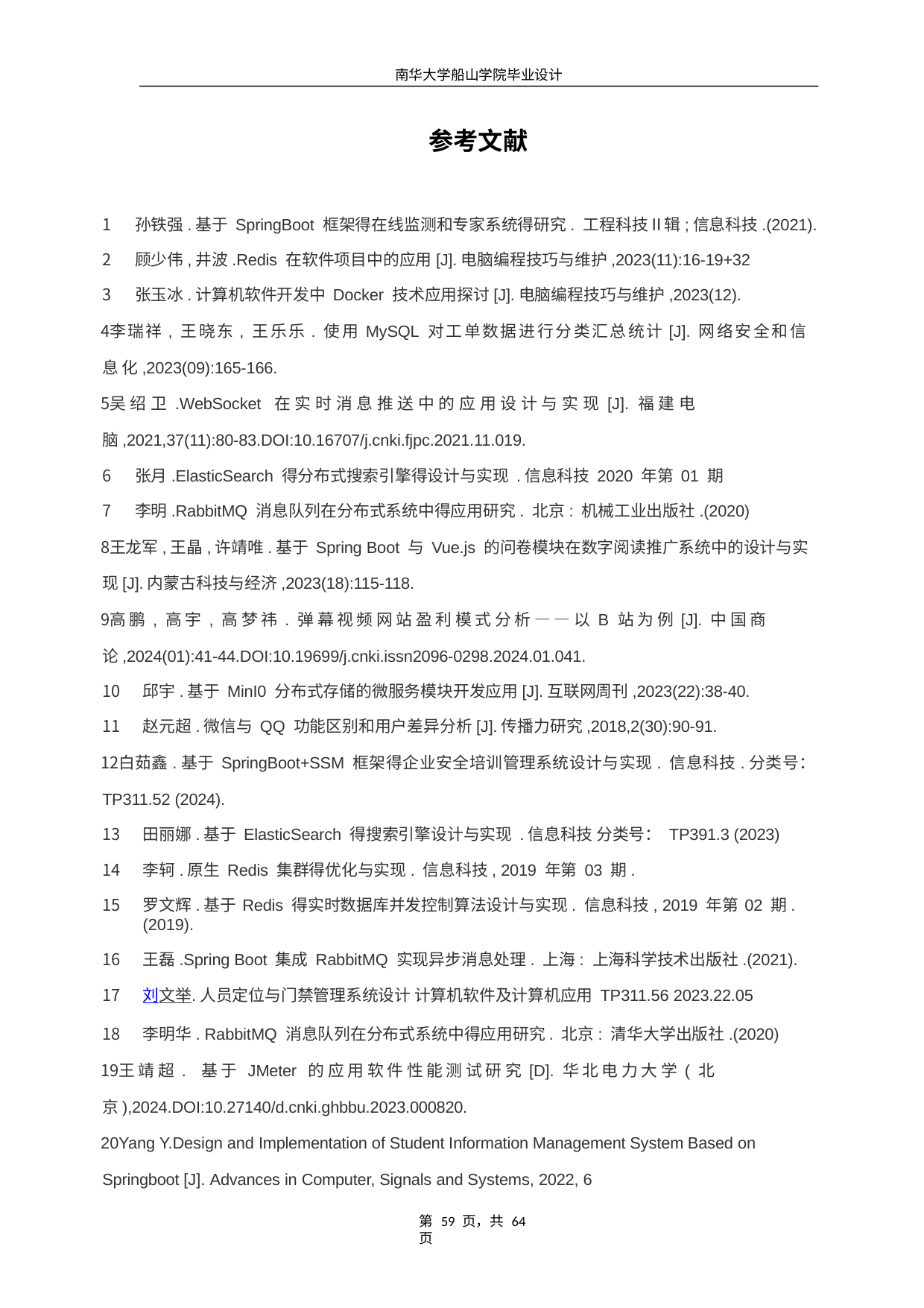

南华大学船山学院毕业设计

参考文献
孙铁强.基于 SpringBoot 框架得在线监测和专家系统得研究. 工程科技Ⅱ辑;信息科技.(2021).

顾少伟,井波.Redis 在软件项目中的应用[J].电脑编程技巧与维护,2023(11):16-19+32

张玉冰.计算机软件开发中 Docker 技术应用探讨[J].电脑编程技巧与维护,2023(12).
李瑞祥, 王晓东, 王乐乐. 使用 MySQL 对工单数据进行分类汇总统计[J]. 网络安全和信息 化,2023(09):165-166.
吴 绍 卫 .WebSocket 在 实 时 消 息 推 送 中 的 应 用 设 计 与 实 现 [J]. 福 建 电 脑,2021,37(11):80-83.DOI:10.16707/j.cnki.fjpc.2021.11.019.

张月.ElasticSearch 得分布式搜索引擎得设计与实现 .信息科技 2020 年第 01 期

李明.RabbitMQ 消息队列在分布式系统中得应用研究. 北京: 机械工业出版社.(2020)
王龙军,王晶,许靖唯.基于 Spring Boot 与 Vue.js 的问卷模块在数字阅读推广系统中的设计与实 现[J].内蒙古科技与经济,2023(18):115-118.
高 鹏 , 高 宇 , 高 梦 祎 . 弹 幕 视 频 网 站 盈 利 模 式 分 析 — — 以 B 站 为 例 [J]. 中 国 商 论,2024(01):41-44.DOI:10.19699/j.cnki.issn2096-0298.2024.01.041.

邱宇.基于 MinI0 分布式存储的微服务模块开发应用[J].互联网周刊,2023(22):38-40.

赵元超.微信与 QQ 功能区别和用户差异分析[J].传播力研究,2018,2(30):90-91.
白茹鑫.基于 SpringBoot+SSM 框架得企业安全培训管理系统设计与实现. 信息科技.分类号：  TP311.52 (2024).

田丽娜.基于 ElasticSearch 得搜索引擎设计与实现 .信息科技 分类号： TP391.3 (2023)

李轲.原生 Redis 集群得优化与实现. 信息科技, 2019 年第 03 期.

罗文辉.基于Redis 得实时数据库并发控制算法设计与实现. 信息科技, 2019 年第02 期.(2019).

王磊.Spring Boot 集成 RabbitMQ 实现异步消息处理. 上海: 上海科学技术出版社.(2021).

刘文举.人员定位与门禁管理系统设计 计算机软件及计算机应用 TP311.56 2023.22.05

李明华. RabbitMQ 消息队列在分布式系统中得应用研究. 北京: 清华大学出版社.(2020)
王 靖 超 . 基 于 JMeter 的 应 用 软 件 性 能 测 试 研 究 [D]. 华 北 电 力 大 学 ( 北 京),2024.DOI:10.27140/d.cnki.ghbbu.2023.000820.
Yang Y.Design and Implementation of Student Information Management System Based on  Springboot [J]. Advances in Computer, Signals and Systems, 2022, 6
第 59 页，共 64 页